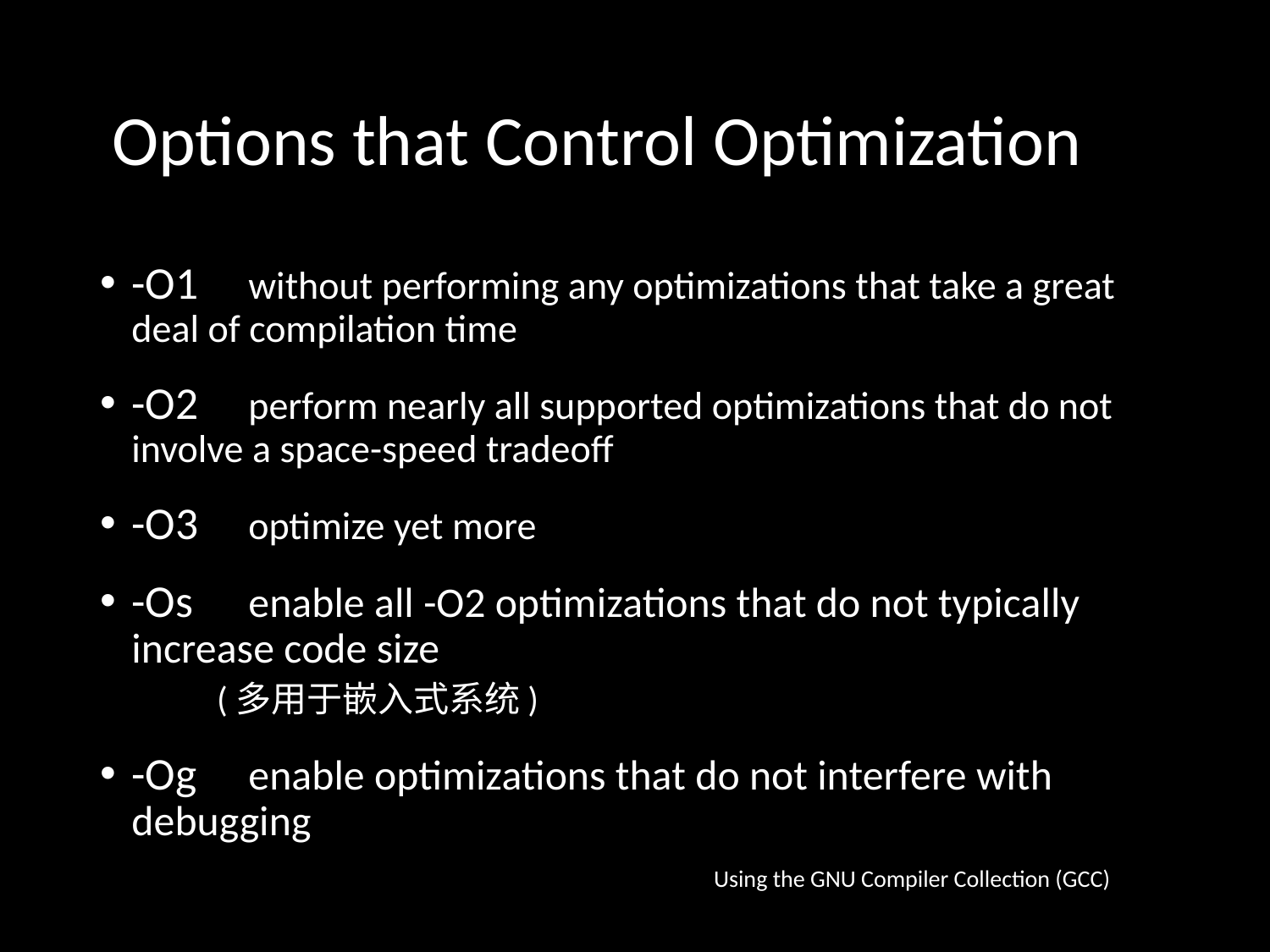

# Options that Control Optimization
-O1	without performing any optimizations that take a great 	deal of compilation time
-O2	perform nearly all supported optimizations that do not 	involve a space-speed tradeoff
-O3	optimize yet more
-Os	enable all -O2 optimizations that do not typically 	increase code size
	(多用于嵌入式系统)
-Og	enable optimizations that do not interfere with 	debugging
Using the GNU Compiler Collection (GCC)